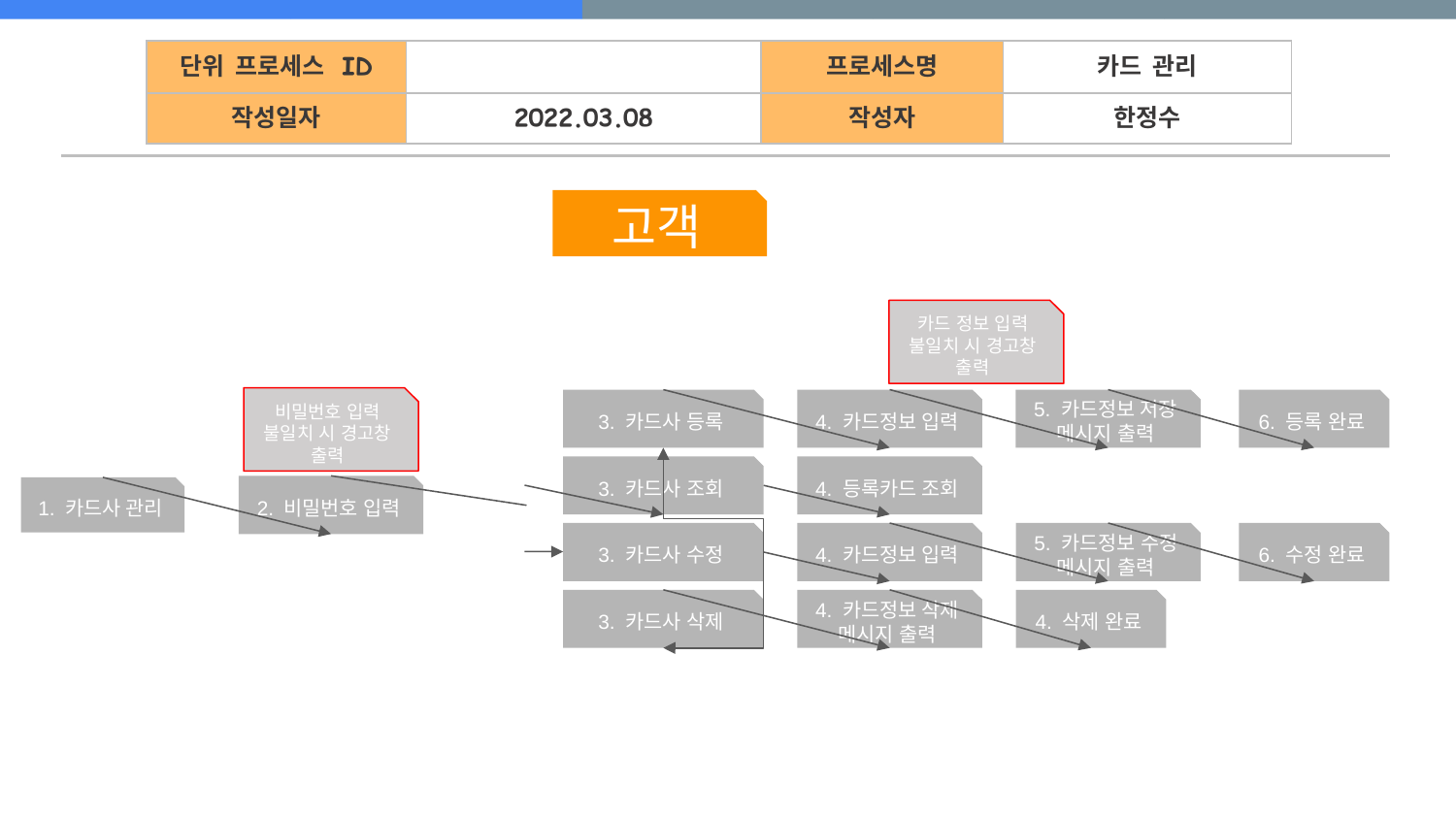

| 단위 프로세스 ID |  | 프로세스명 | 카드 관리 |
| --- | --- | --- | --- |
| 작성일자 | 2022.03.08 | 작성자 | 한정수 |
고객
카드 정보 입력 불일치 시 경고창 출력
비밀번호 입력 불일치 시 경고창 출력
3. 카드사 등록
4. 카드정보 입력
5. 카드정보 저장 메시지 출력
6. 등록 완료
3. 카드사 조회
4. 등록카드 조회
2. 비밀번호 입력
1. 카드사 관리
3. 카드사 수정
4. 카드정보 입력
5. 카드정보 수정 메시지 출력
6. 수정 완료
3. 카드사 삭제
4. 카드정보 삭제 메시지 출력
4. 삭제 완료